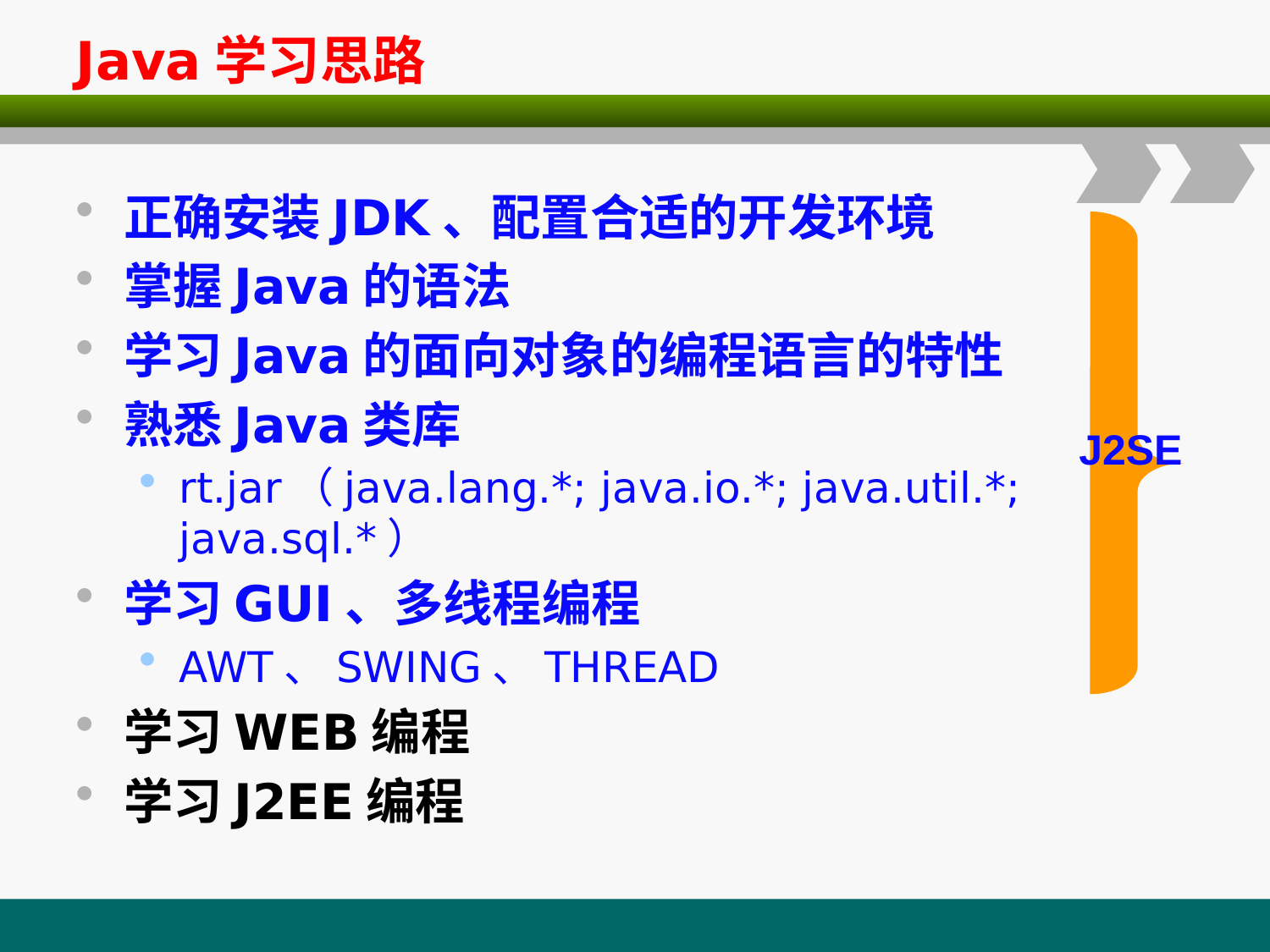

Java学习思路
正确安装JDK、配置合适的开发环境
掌握Java的语法
学习Java的面向对象的编程语言的特性
熟悉Java类库
rt.jar（java.lang.*; java.io.*; java.util.*; java.sql.*）
学习GUI、多线程编程
AWT、SWING、THREAD
学习WEB编程
学习J2EE编程
    J2SE
16